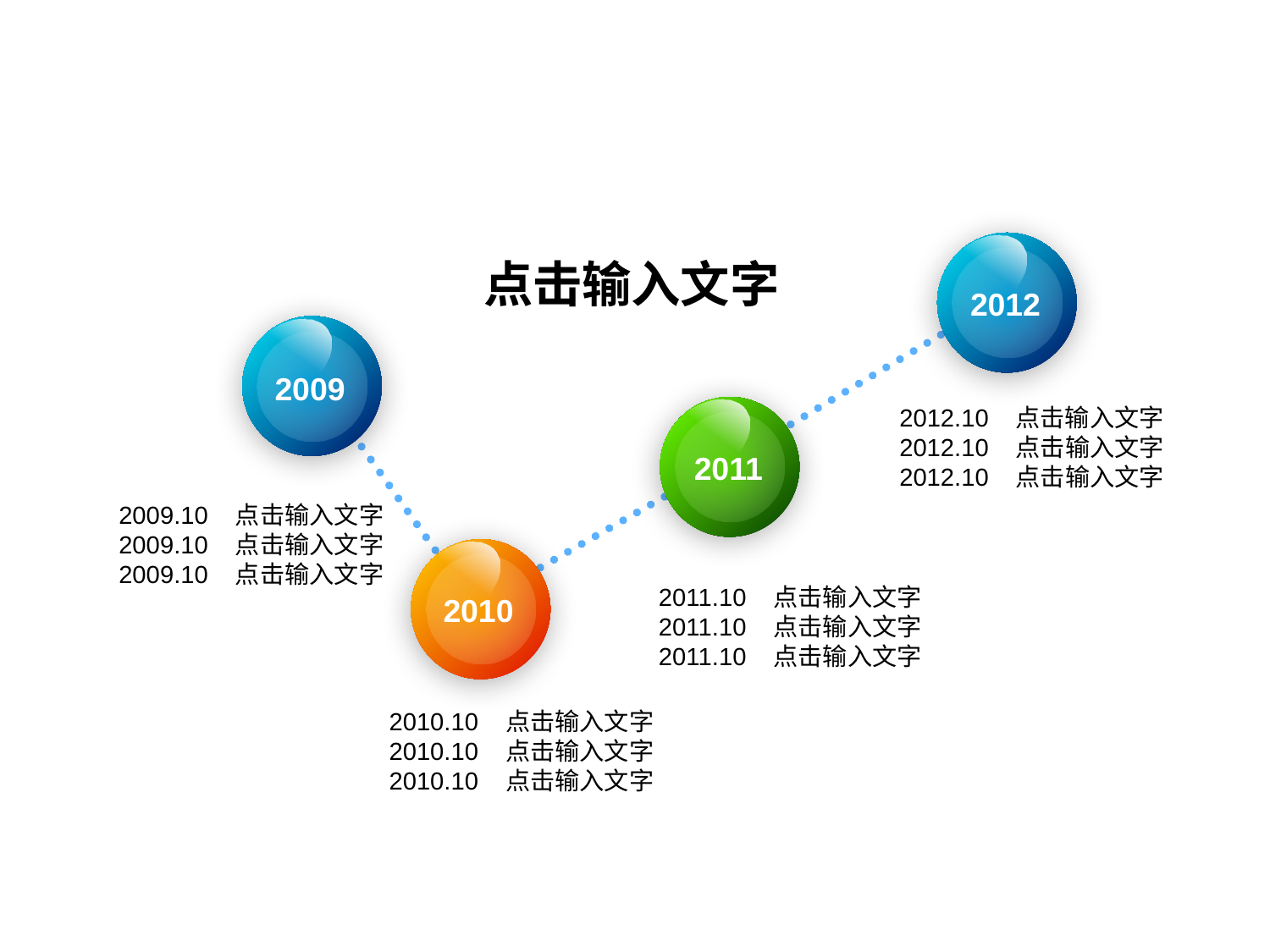

点击输入文字
2012

2009
2012.10   点击输入文字
2012.10   点击输入文字
2012.10   点击输入文字

2011
2009.10   点击输入文字
2009.10   点击输入文字
2009.10   点击输入文字

2011.10   点击输入文字
2011.10   点击输入文字
2011.10   点击输入文字
2010
2010.10   点击输入文字
2010.10   点击输入文字
2010.10   点击输入文字